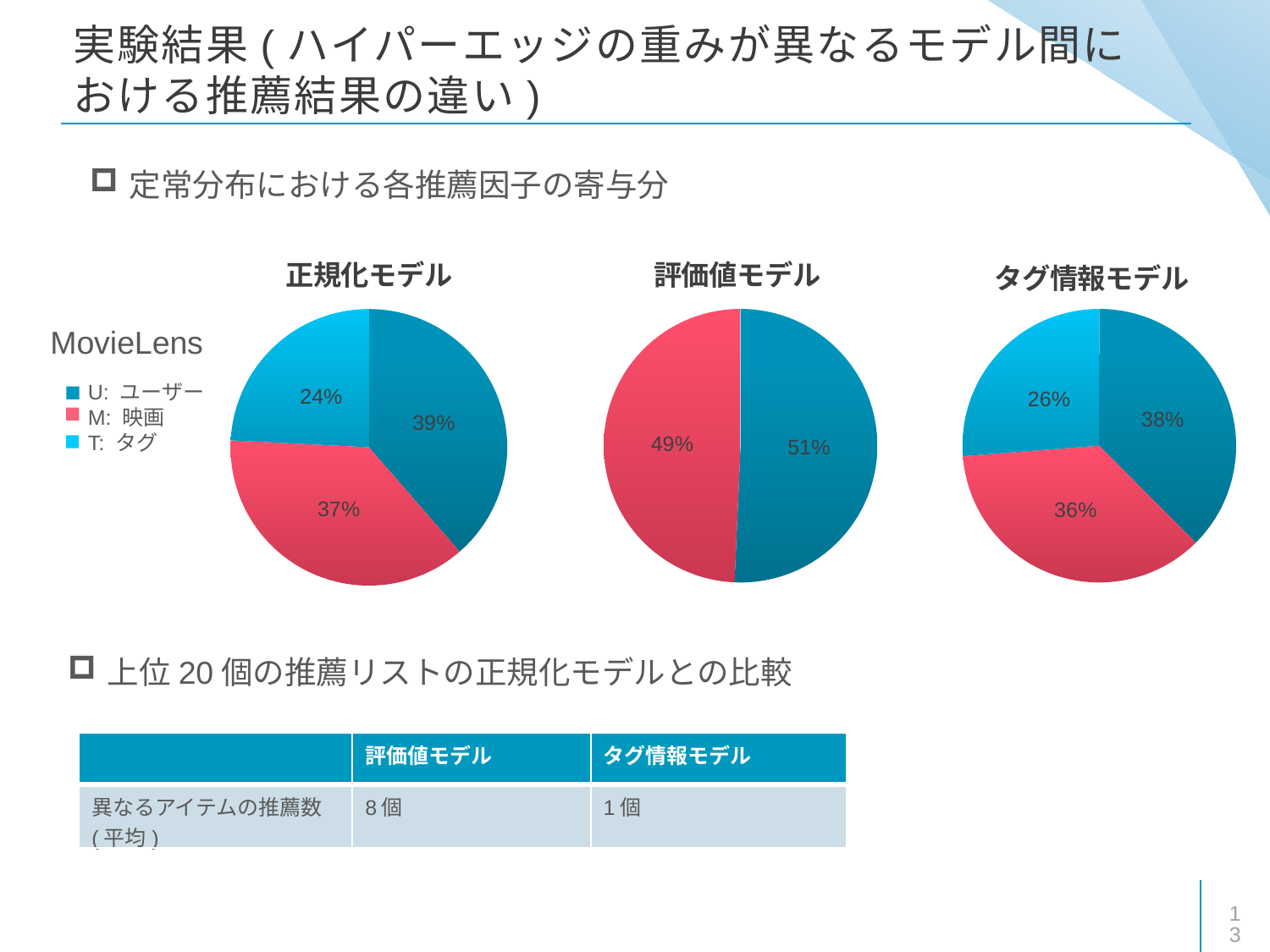

# 実験結果(ハイパーエッジの重みが異なるモデル間における推薦結果の違い)
定常分布における各推薦因子の寄与分

### Chart: 正規化モデル

| Category | 寄与分 |
|---|---|
| U | 38.6 |
| M | 37.2 |
| T | 24.2 |

### Chart: 評価値モデル

| Category | 寄与分 |
|---|---|
| U | 50.7 |
| M | 49.3 |
| T | 0.0 |

### Chart: タグ情報モデル

| Category | 寄与分 |
|---|---|
| U | 37.5 |
| M | 36.2 |
| T | 26.2 |
MovieLens
U: ユーザー
M: 映画
T: タグ

上位20個の推薦リストの正規化モデルとの比較
|  | 評価値モデル | タグ情報モデル |
| --- | --- | --- |
| 異なるアイテムの推薦数(平均) | 8個 | 1個 |
13